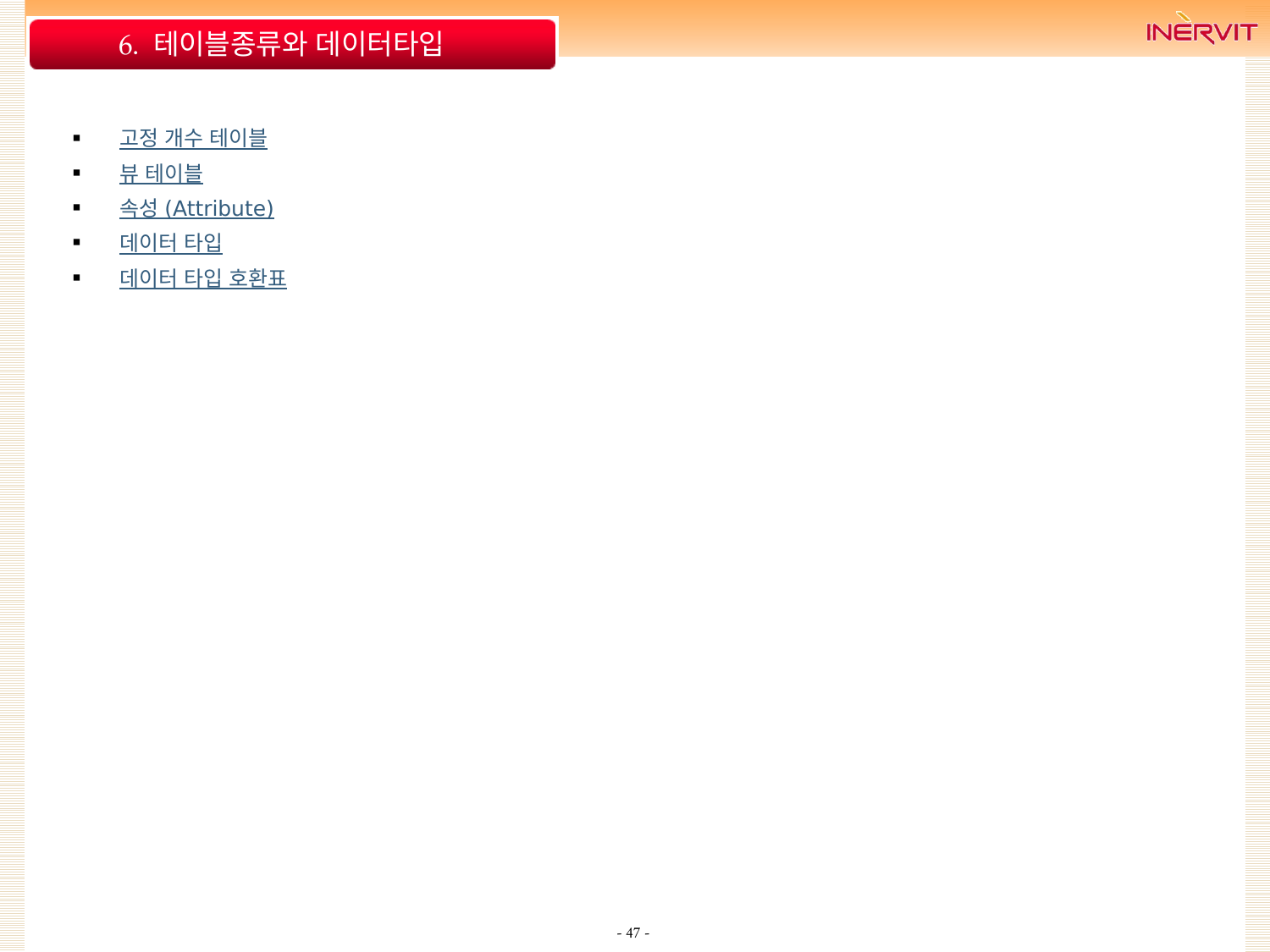

# 6. 테이블종류와 데이터타입
고정 개수 테이블
뷰 테이블
속성 (Attribute)
데이터 타입
데이터 타입 호환표

- 47 -